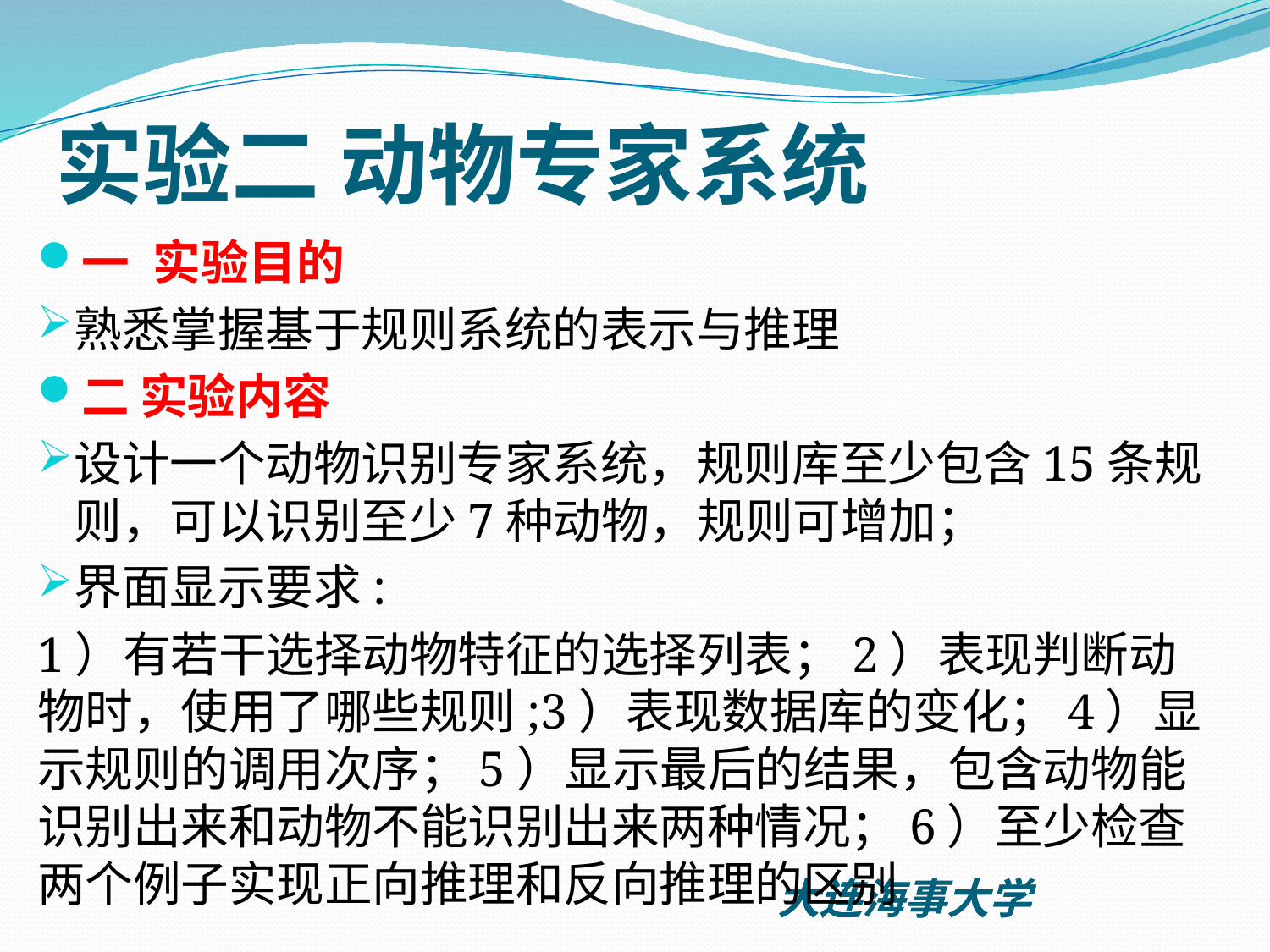

# 实验二 动物专家系统
一 实验目的
熟悉掌握基于规则系统的表示与推理
二 实验内容
设计一个动物识别专家系统，规则库至少包含15条规则，可以识别至少7种动物，规则可增加；
界面显示要求:
1）有若干选择动物特征的选择列表；2）表现判断动物时，使用了哪些规则;3）表现数据库的变化；4）显示规则的调用次序；5）显示最后的结果，包含动物能识别出来和动物不能识别出来两种情况；6）至少检查两个例子实现正向推理和反向推理的区别